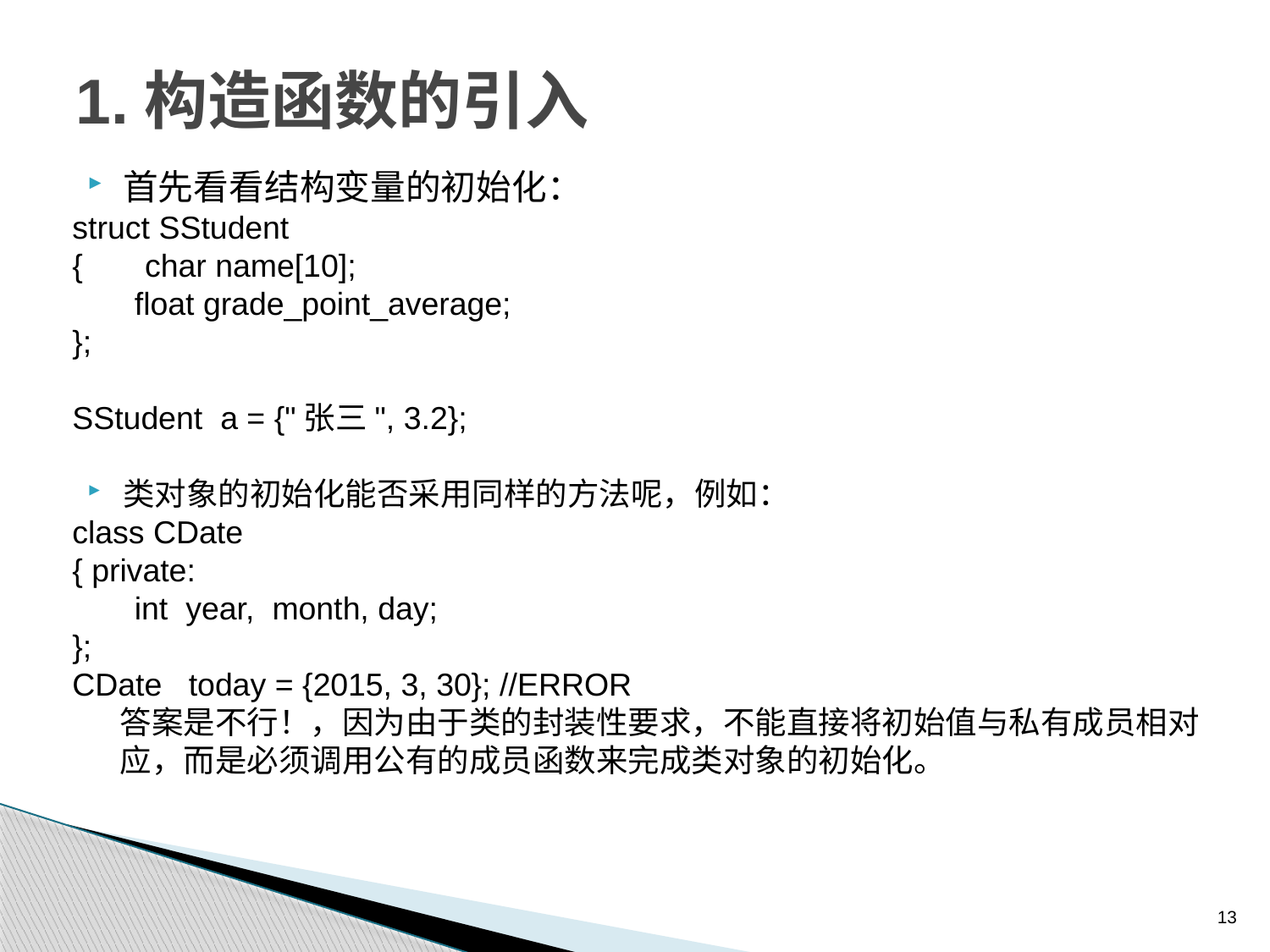

# 1.构造函数的引入
首先看看结构变量的初始化：
struct SStudent
{       char name[10];
       float grade_point_average;
};

SStudent  a = {"张三", 3.2};

类对象的初始化能否采用同样的方法呢，例如：
class CDate
{ private:
       int  year,  month, day;
};
CDate   today = {2015, 3, 30}; //ERROR
	答案是不行！，因为由于类的封装性要求，不能直接将初始值与私有成员相对应，而是必须调用公有的成员函数来完成类对象的初始化。

13